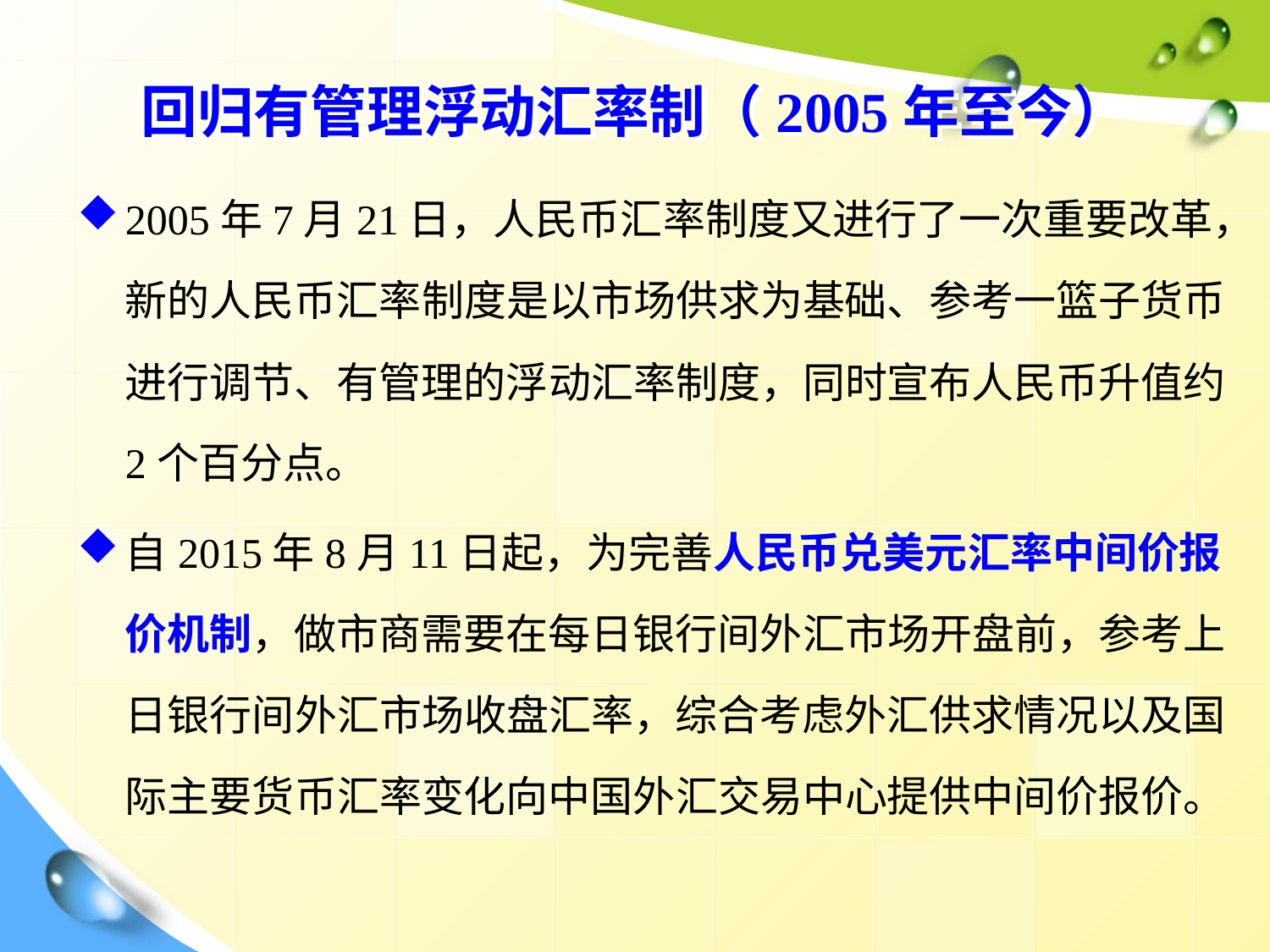

# 回归有管理浮动汇率制（2005年至今）
2005年7月21日，人民币汇率制度又进行了一次重要改革，新的人民币汇率制度是以市场供求为基础、参考一篮子货币进行调节、有管理的浮动汇率制度，同时宣布人民币升值约2个百分点。
自2015年8月11日起，为完善人民币兑美元汇率中间价报价机制，做市商需要在每日银行间外汇市场开盘前，参考上日银行间外汇市场收盘汇率，综合考虑外汇供求情况以及国际主要货币汇率变化向中国外汇交易中心提供中间价报价。